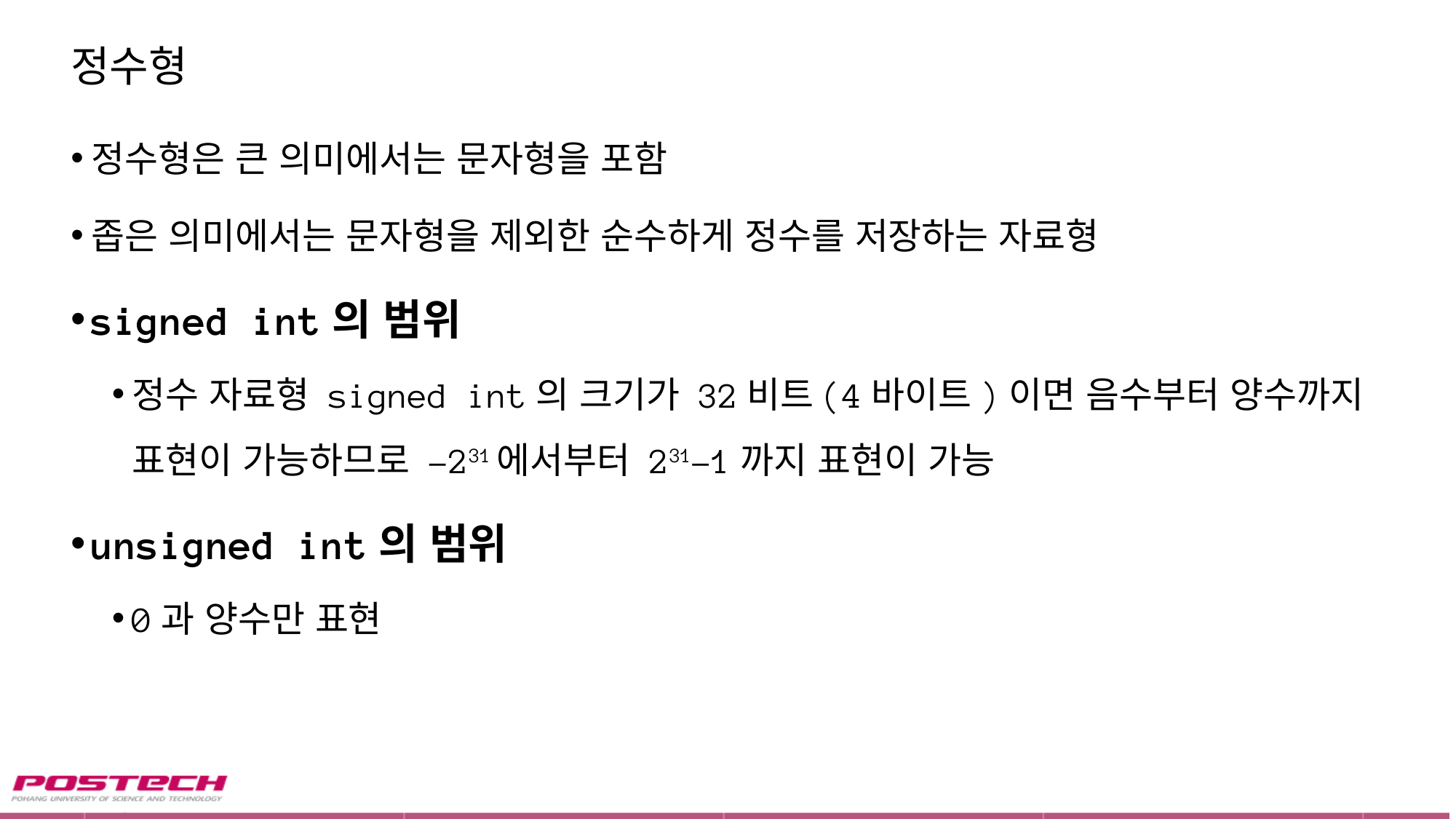

# 정수형
정수형은 큰 의미에서는 문자형을 포함
좁은 의미에서는 문자형을 제외한 순수하게 정수를 저장하는 자료형
signed int의 범위
정수 자료형 signed int의 크기가 32비트(4바이트)이면 음수부터 양수까지 표현이 가능하므로 -231에서부터 231-1까지 표현이 가능
unsigned int의 범위
0과 양수만 표현